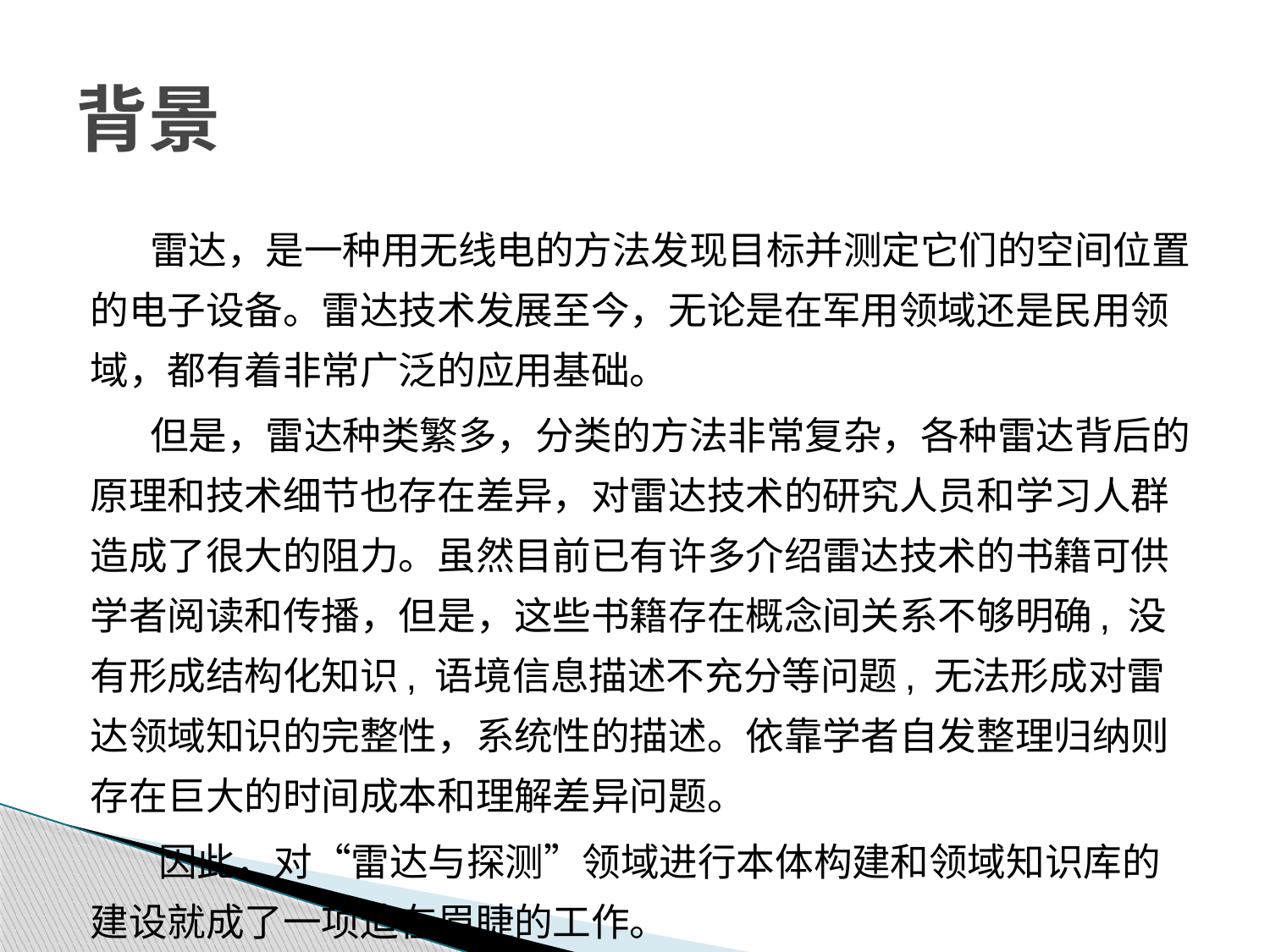

# 背景
      雷达，是一种用无线电的方法发现目标并测定它们的空间位置的电子设备。雷达技术发展至今，无论是在军用领域还是民用领域，都有着非常广泛的应用基础。
      但是，雷达种类繁多，分类的方法非常复杂，各种雷达背后的原理和技术细节也存在差异，对雷达技术的研究人员和学习人群造成了很大的阻力。虽然目前已有许多介绍雷达技术的书籍可供学者阅读和传播，但是，这些书籍存在概念间关系不够明确, 没有形成结构化知识, 语境信息描述不充分等问题, 无法形成对雷达领域知识的完整性，系统性的描述。依靠学者自发整理归纳则存在巨大的时间成本和理解差异问题。
       因此，对“雷达与探测”领域进行本体构建和领域知识库的建设就成了一项迫在眉睫的工作。